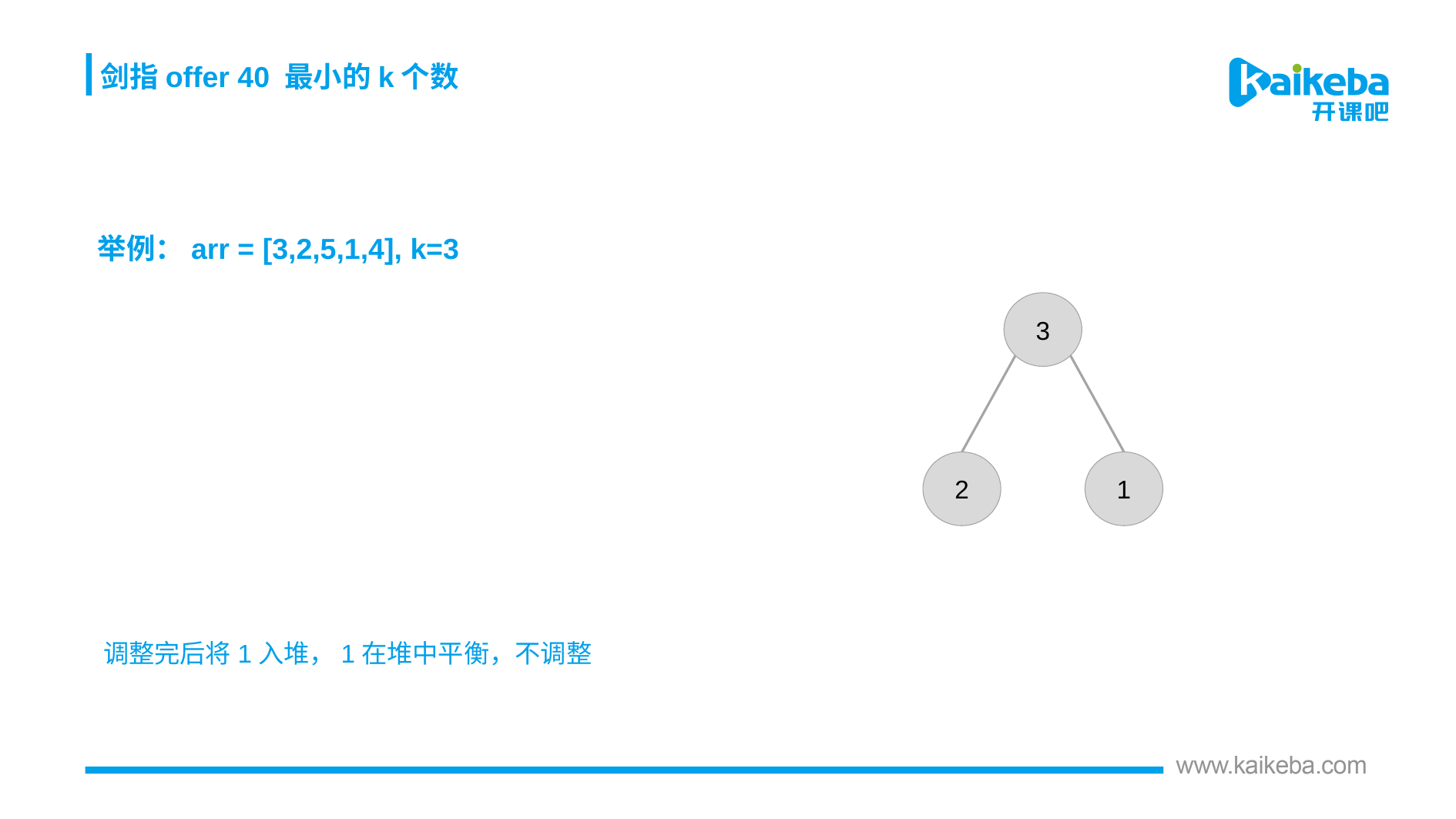

剑指offer 40 最小的k个数
举例：arr = [3,2,5,1,4], k=3
3
2
1
调整完后将1入堆，1在堆中平衡，不调整